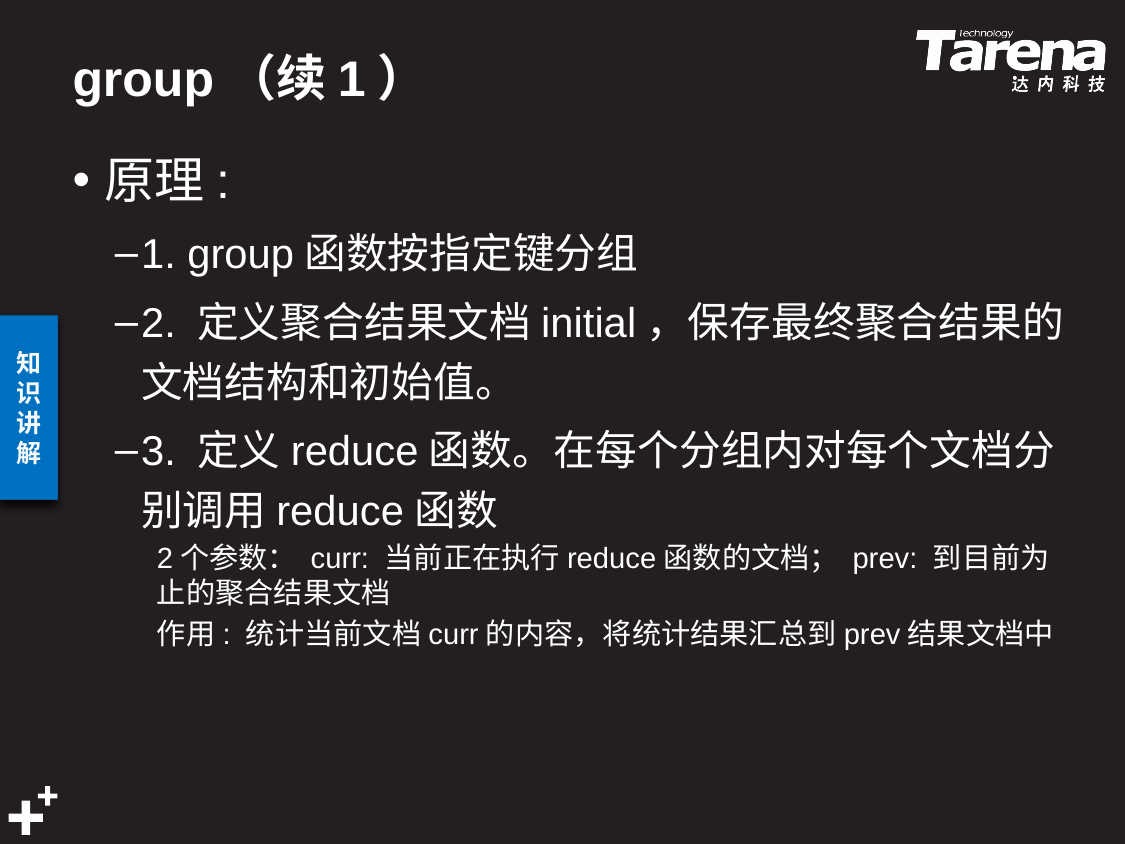

# group（续1）
原理:
1. group函数按指定键分组
2. 定义聚合结果文档initial，保存最终聚合结果的文档结构和初始值。
3. 定义reduce函数。在每个分组内对每个文档分别调用reduce函数
2个参数： curr: 当前正在执行reduce函数的文档； prev: 到目前为止的聚合结果文档
作用: 统计当前文档curr的内容，将统计结果汇总到prev结果文档中